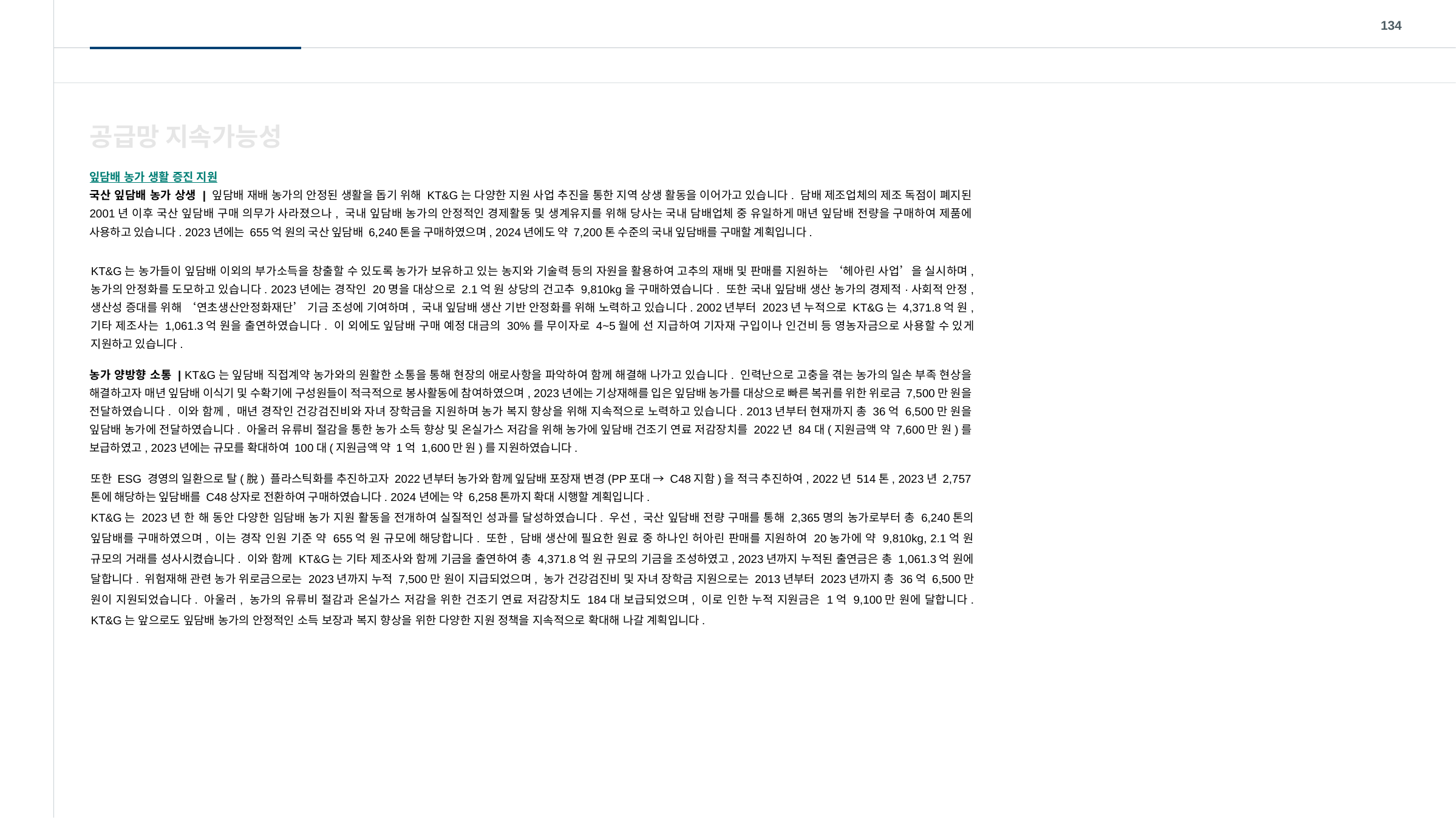

134
공급망 지속가능성
잎담배 농가 생활 증진 지원
국산 잎담배 농가 상생 | 잎담배 재배 농가의 안정된 생활을 돕기 위해 KT&G는 다양한 지원 사업 추진을 통한 지역 상생 활동을 이어가고 있습니다. 담배 제조업체의 제조 독점이 폐지된 2001년 이후 국산 잎담배 구매 의무가 사라졌으나, 국내 잎담배 농가의 안정적인 경제활동 및 생계유지를 위해 당사는 국내 담배업체 중 유일하게 매년 잎담배 전량을 구매하여 제품에 사용하고 있습니다. 2023년에는 655억 원의 국산 잎담배 6,240톤을 구매하였으며, 2024년에도 약 7,200톤 수준의 국내 잎담배를 구매할 계획입니다.
KT&G는 농가들이 잎담배 이외의 부가소득을 창출할 수 있도록 농가가 보유하고 있는 농지와 기술력 등의 자원을 활용하여 고추의 재배 및 판매를 지원하는 ‘헤아린 사업’을 실시하며, 농가의 안정화를 도모하고 있습니다. 2023년에는 경작인 20명을 대상으로 2.1억 원 상당의 건고추 9,810kg을 구매하였습니다. 또한 국내 잎담배 생산 농가의 경제적·사회적 안정, 생산성 증대를 위해 ‘연초생산안정화재단’ 기금 조성에 기여하며, 국내 잎담배 생산 기반 안정화를 위해 노력하고 있습니다. 2002년부터 2023년 누적으로 KT&G는 4,371.8억 원, 기타 제조사는 1,061.3억 원을 출연하였습니다. 이 외에도 잎담배 구매 예정 대금의 30%를 무이자로 4~5월에 선 지급하여 기자재 구입이나 인건비 등 영농자금으로 사용할 수 있게 지원하고 있습니다.
농가 양방향 소통 | KT&G는 잎담배 직접계약 농가와의 원활한 소통을 통해 현장의 애로사항을 파악하여 함께 해결해 나가고 있습니다. 인력난으로 고충을 겪는 농가의 일손 부족 현상을 해결하고자 매년 잎담배 이식기 및 수확기에 구성원들이 적극적으로 봉사활동에 참여하였으며, 2023년에는 기상재해를 입은 잎담배 농가를 대상으로 빠른 복귀를 위한 위로금 7,500만 원을 전달하였습니다. 이와 함께, 매년 경작인 건강검진비와 자녀 장학금을 지원하며 농가 복지 향상을 위해 지속적으로 노력하고 있습니다. 2013년부터 현재까지 총 36억 6,500만 원을 잎담배 농가에 전달하였습니다. 아울러 유류비 절감을 통한 농가 소득 향상 및 온실가스 저감을 위해 농가에 잎담배 건조기 연료 저감장치를 2022년 84대(지원금액 약 7,600만 원)를 보급하였고, 2023년에는 규모를 확대하여 100대(지원금액 약 1억 1,600만 원)를 지원하였습니다.
또한 ESG 경영의 일환으로 탈(脫) 플라스틱화를 추진하고자 2022년부터 농가와 함께 잎담배 포장재 변경(PP포대 → C48지함)을 적극 추진하여, 2022년 514톤, 2023년 2,757톤에 해당하는 잎담배를 C48상자로 전환하여 구매하였습니다. 2024년에는 약 6,258톤까지 확대 시행할 계획입니다.
KT&G는 2023년 한 해 동안 다양한 임담배 농가 지원 활동을 전개하여 실질적인 성과를 달성하였습니다. 우선, 국산 잎담배 전량 구매를 통해 2,365명의 농가로부터 총 6,240톤의 잎담배를 구매하였으며, 이는 경작 인원 기준 약 655억 원 규모에 해당합니다. 또한, 담배 생산에 필요한 원료 중 하나인 허아린 판매를 지원하여 20농가에 약 9,810kg, 2.1억 원 규모의 거래를 성사시켰습니다. 이와 함께 KT&G는 기타 제조사와 함께 기금을 출연하여 총 4,371.8억 원 규모의 기금을 조성하였고, 2023년까지 누적된 출연금은 총 1,061.3억 원에 달합니다. 위험재해 관련 농가 위로금으로는 2023년까지 누적 7,500만 원이 지급되었으며, 농가 건강검진비 및 자녀 장학금 지원으로는 2013년부터 2023년까지 총 36억 6,500만 원이 지원되었습니다. 아울러, 농가의 유류비 절감과 온실가스 저감을 위한 건조기 연료 저감장치도 184대 보급되었으며, 이로 인한 누적 지원금은 1억 9,100만 원에 달합니다. KT&G는 앞으로도 잎담배 농가의 안정적인 소득 보장과 복지 향상을 위한 다양한 지원 정책을 지속적으로 확대해 나갈 계획입니다.